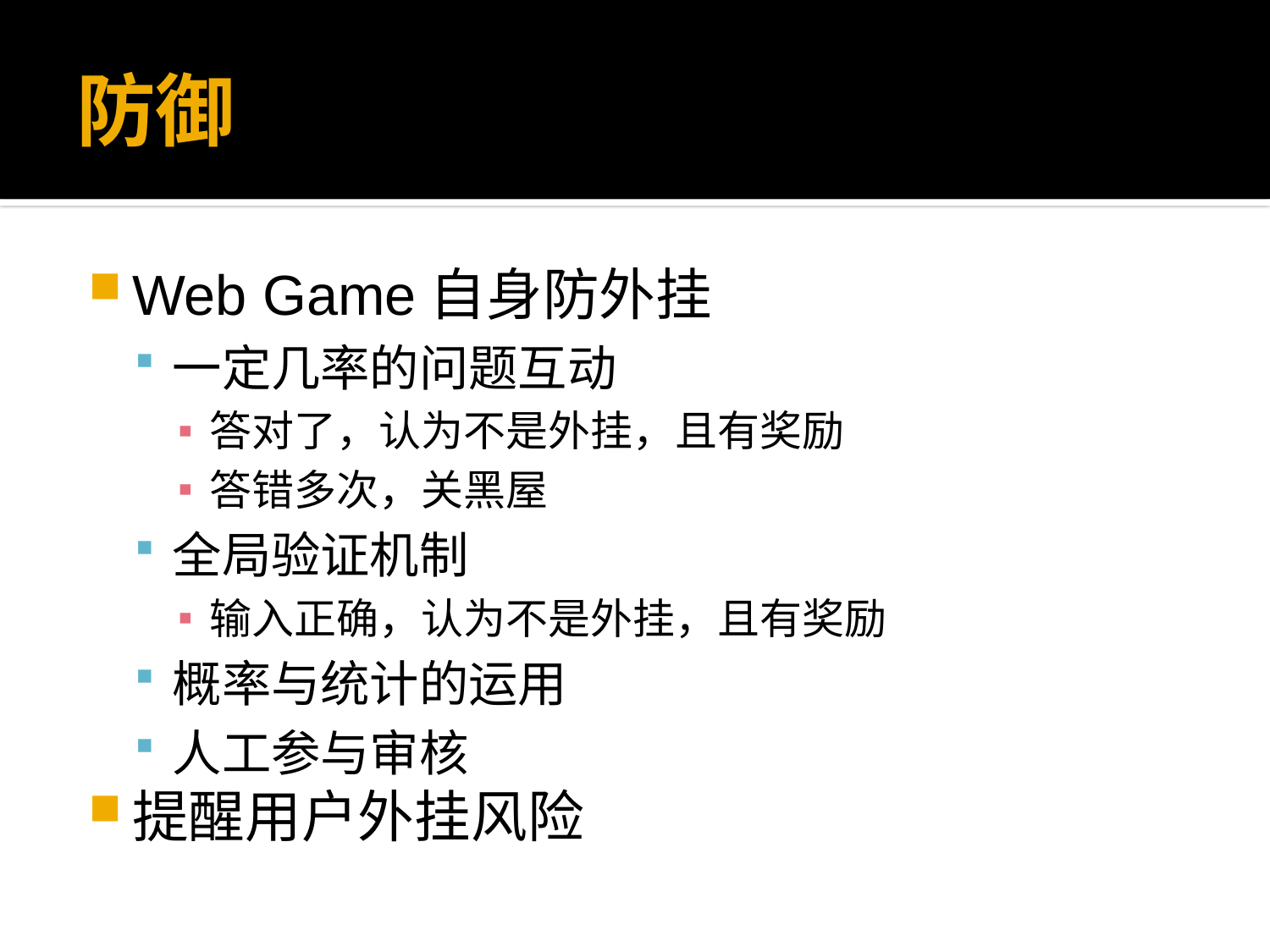

# 防御
Web Game自身防外挂
一定几率的问题互动
答对了，认为不是外挂，且有奖励
答错多次，关黑屋
全局验证机制
输入正确，认为不是外挂，且有奖励
概率与统计的运用
人工参与审核
提醒用户外挂风险